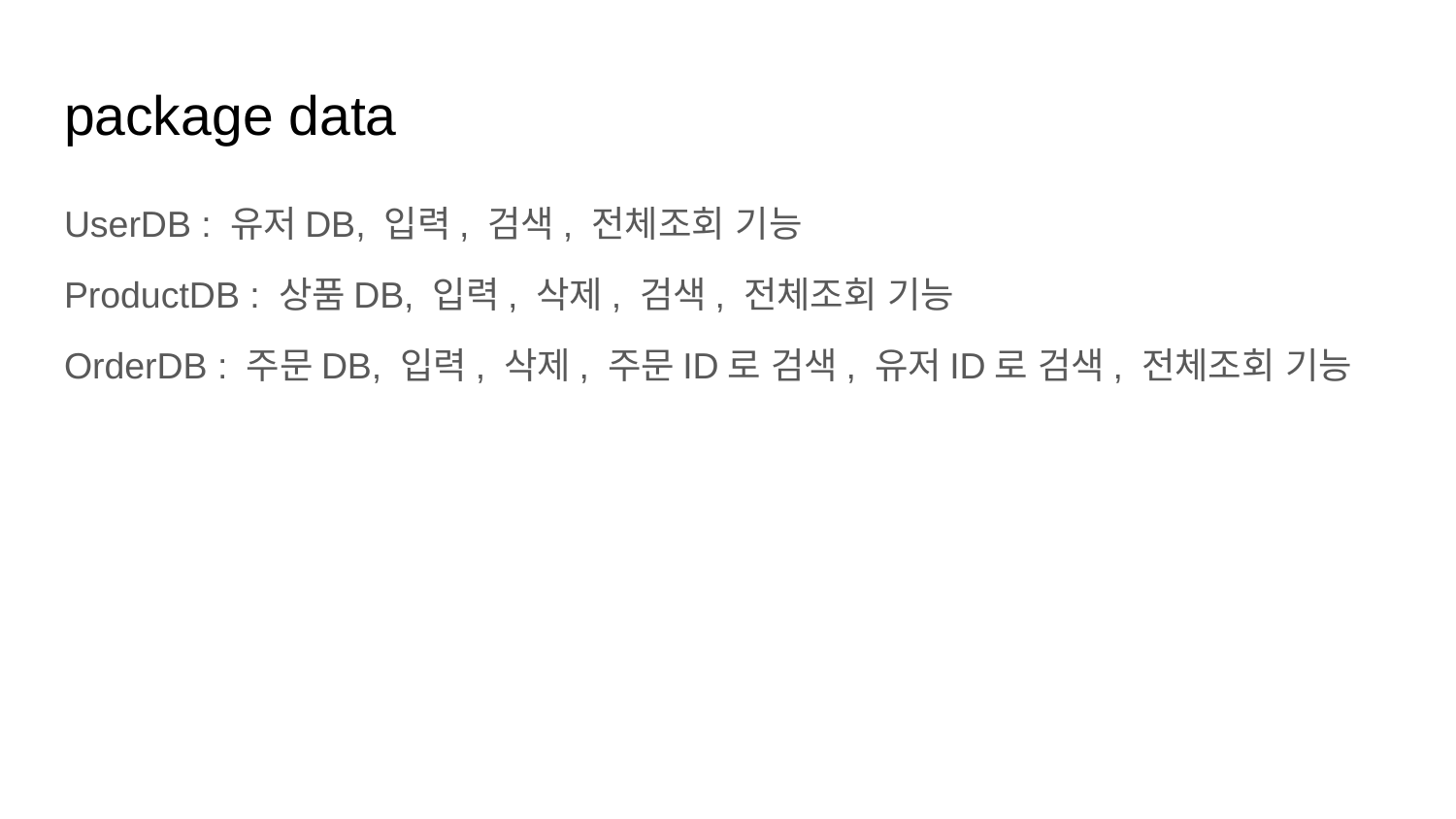

# package data
UserDB : 유저DB, 입력, 검색, 전체조회 기능
ProductDB : 상품DB, 입력, 삭제, 검색, 전체조회 기능
OrderDB : 주문DB, 입력, 삭제, 주문ID로 검색, 유저ID로 검색, 전체조회 기능